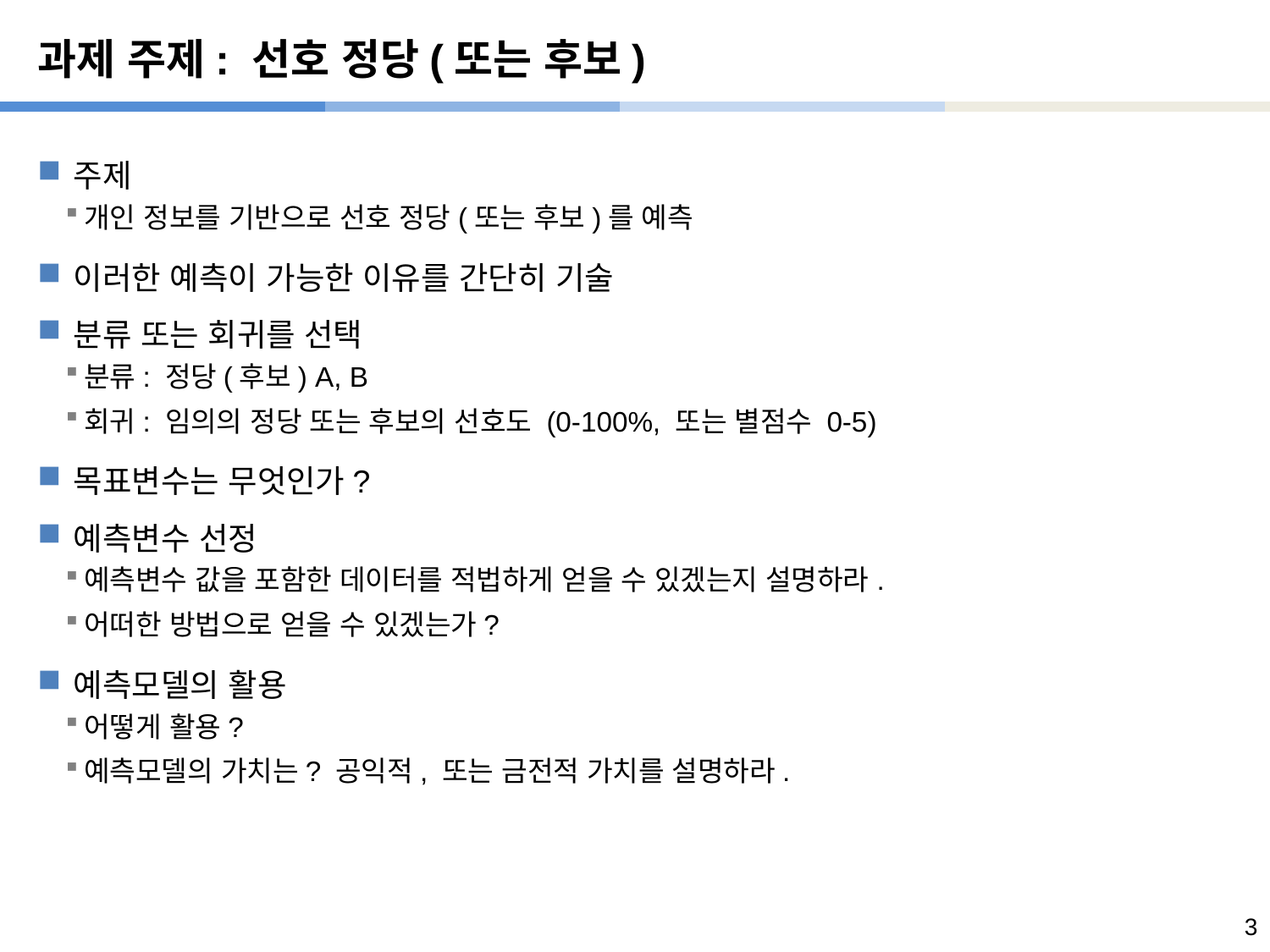

# 과제 주제: 선호 정당(또는 후보)
주제
개인 정보를 기반으로 선호 정당(또는 후보)를 예측
이러한 예측이 가능한 이유를 간단히 기술
분류 또는 회귀를 선택
분류: 정당(후보) A, B
회귀: 임의의 정당 또는 후보의 선호도 (0-100%, 또는 별점수 0-5)
목표변수는 무엇인가?
예측변수 선정
예측변수 값을 포함한 데이터를 적법하게 얻을 수 있겠는지 설명하라.
어떠한 방법으로 얻을 수 있겠는가?
예측모델의 활용
어떻게 활용?
예측모델의 가치는? 공익적, 또는 금전적 가치를 설명하라.